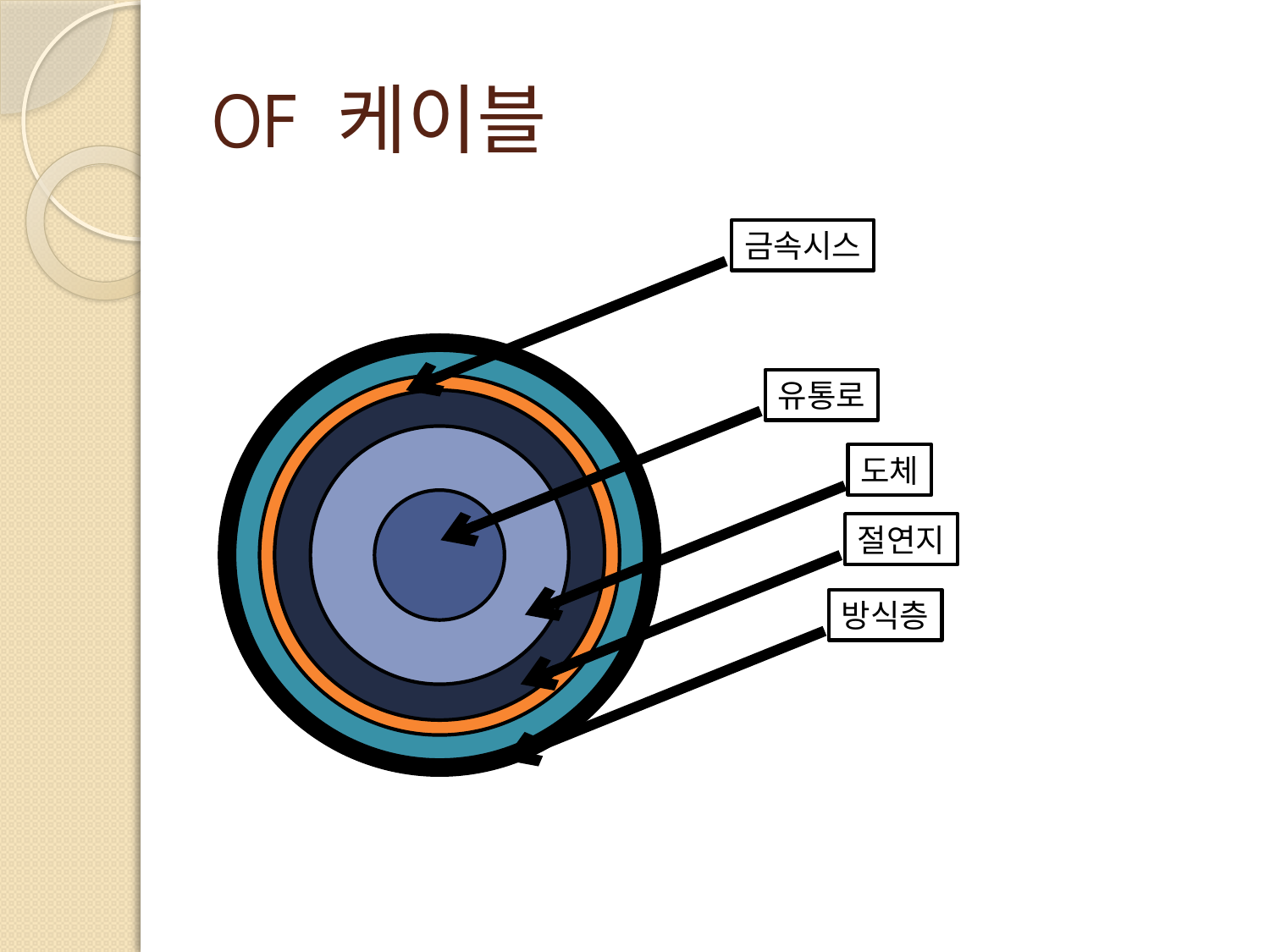

# OF 케이블
금속시스

유통로
도체
절연지
방식층